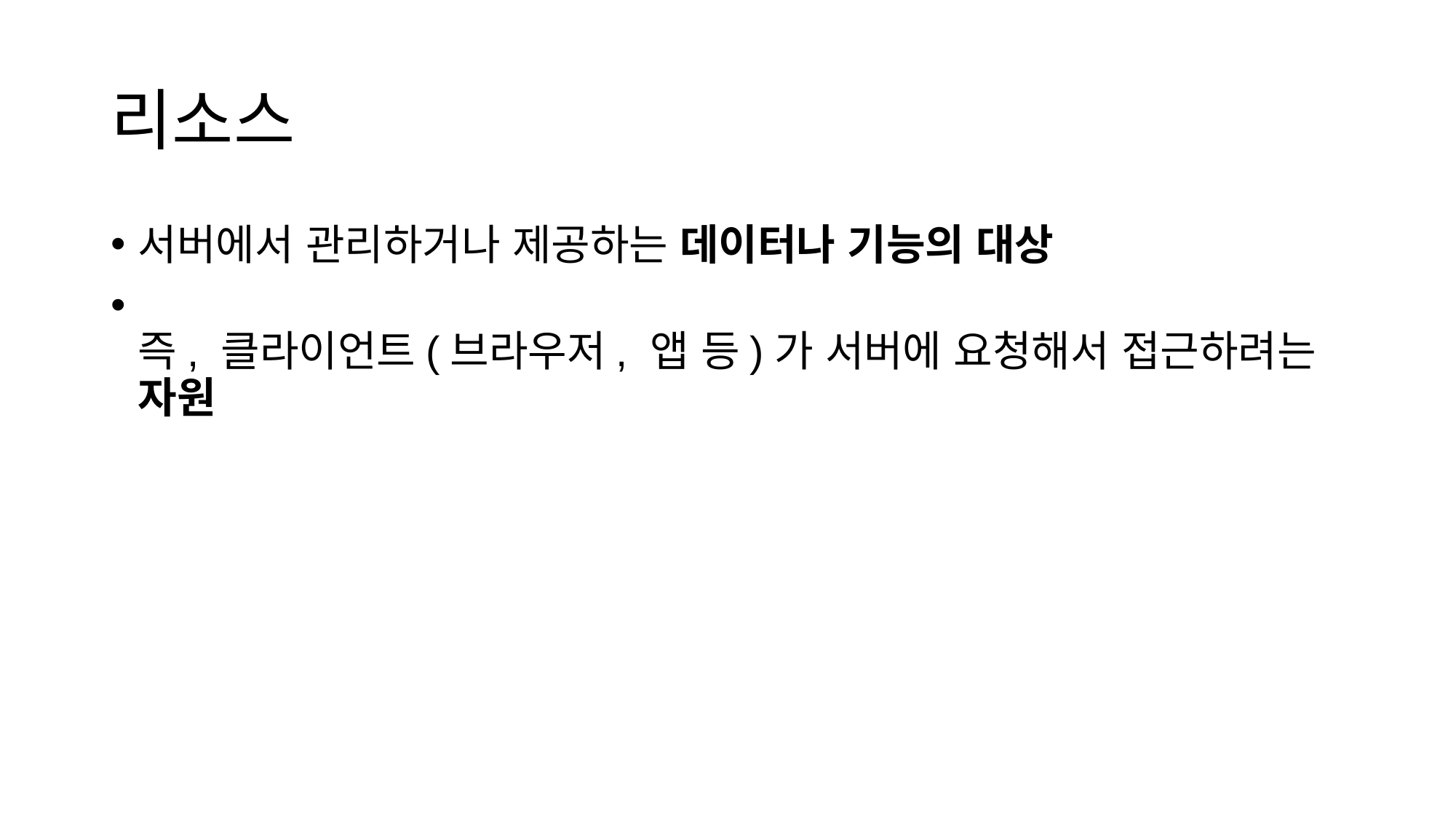

# 리소스
서버에서 관리하거나 제공하는 데이터나 기능의 대상
즉, 클라이언트(브라우저, 앱 등)가 서버에 요청해서 접근하려는 자원